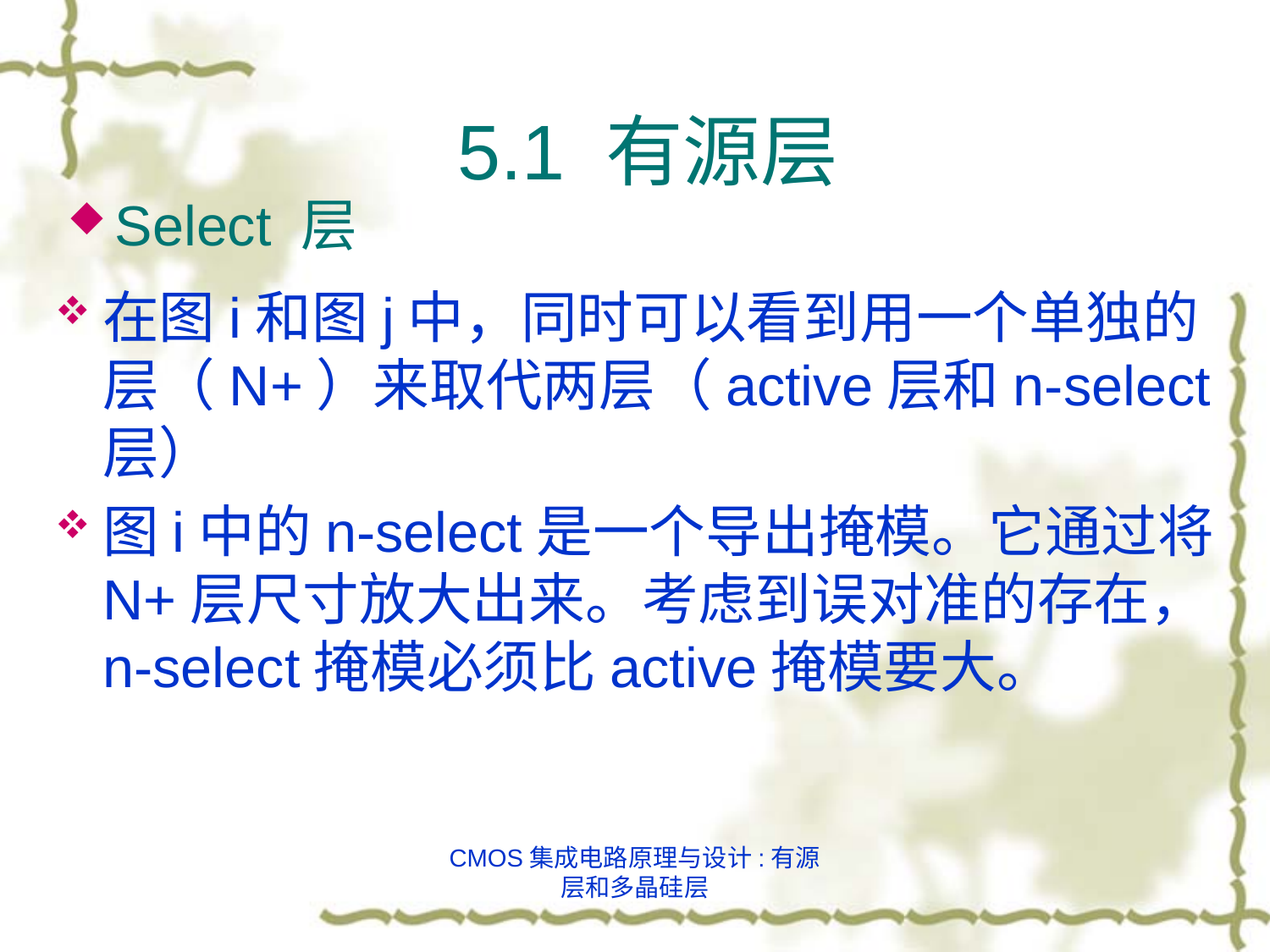

5.1 有源层
#
Select 层

在图i和图j中，同时可以看到用一个单独的层（N+）来取代两层（active层和n-select层）
图i中的n-select是一个导出掩模。它通过将N+层尺寸放大出来。考虑到误对准的存在，n-select掩模必须比active掩模要大。

CMOS集成电路原理与设计:有源层和多晶硅层
7